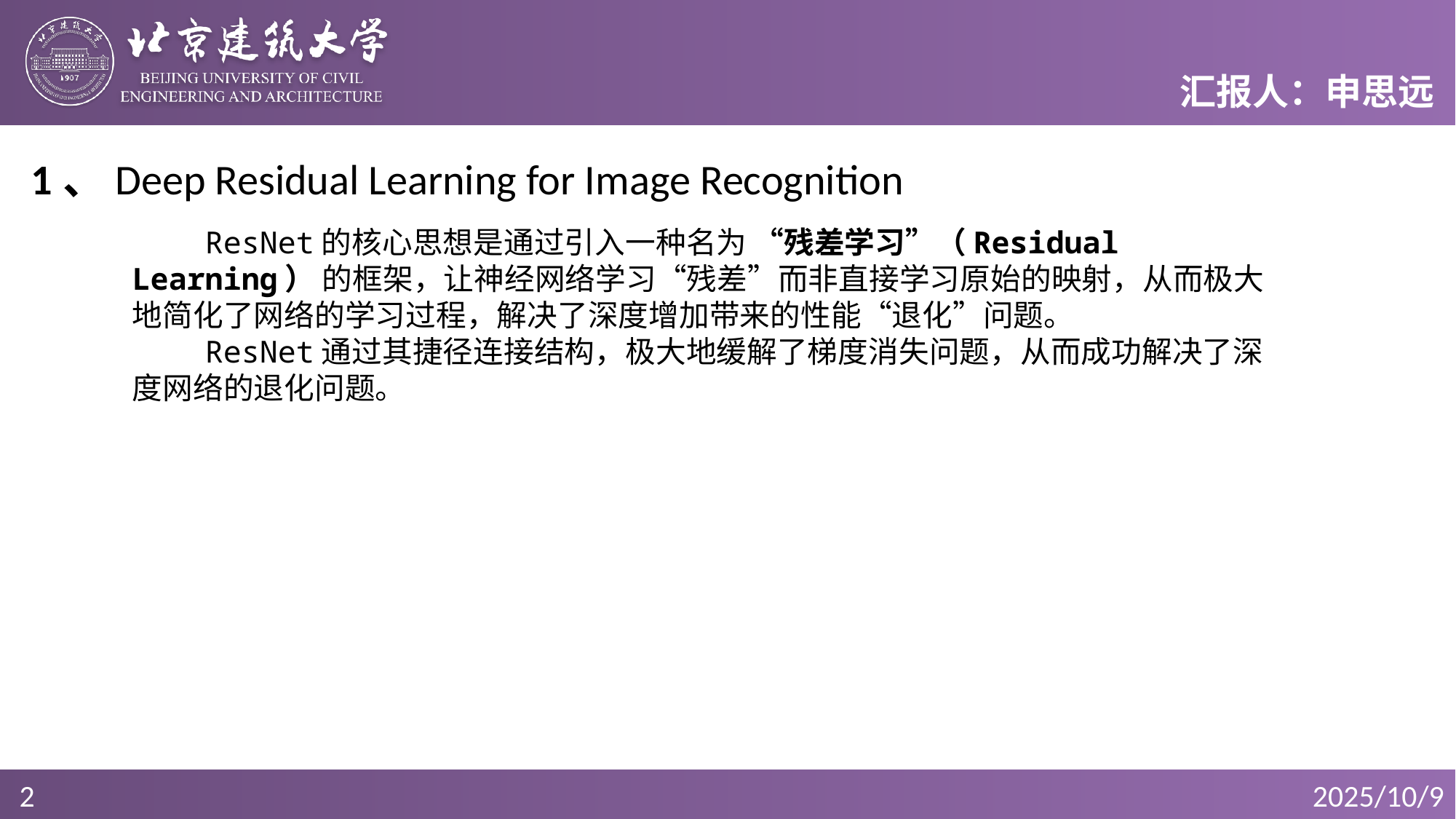

1、Deep Residual Learning for Image Recognition
    ResNet的核心思想是通过引入一种名为 “残差学习”（Residual Learning） 的框架，让神经网络学习“残差”而非直接学习原始的映射，从而极大地简化了网络的学习过程，解决了深度增加带来的性能“退化”问题。
    ResNet通过其捷径连接结构，极大地缓解了梯度消失问题，从而成功解决了深度网络的退化问题。